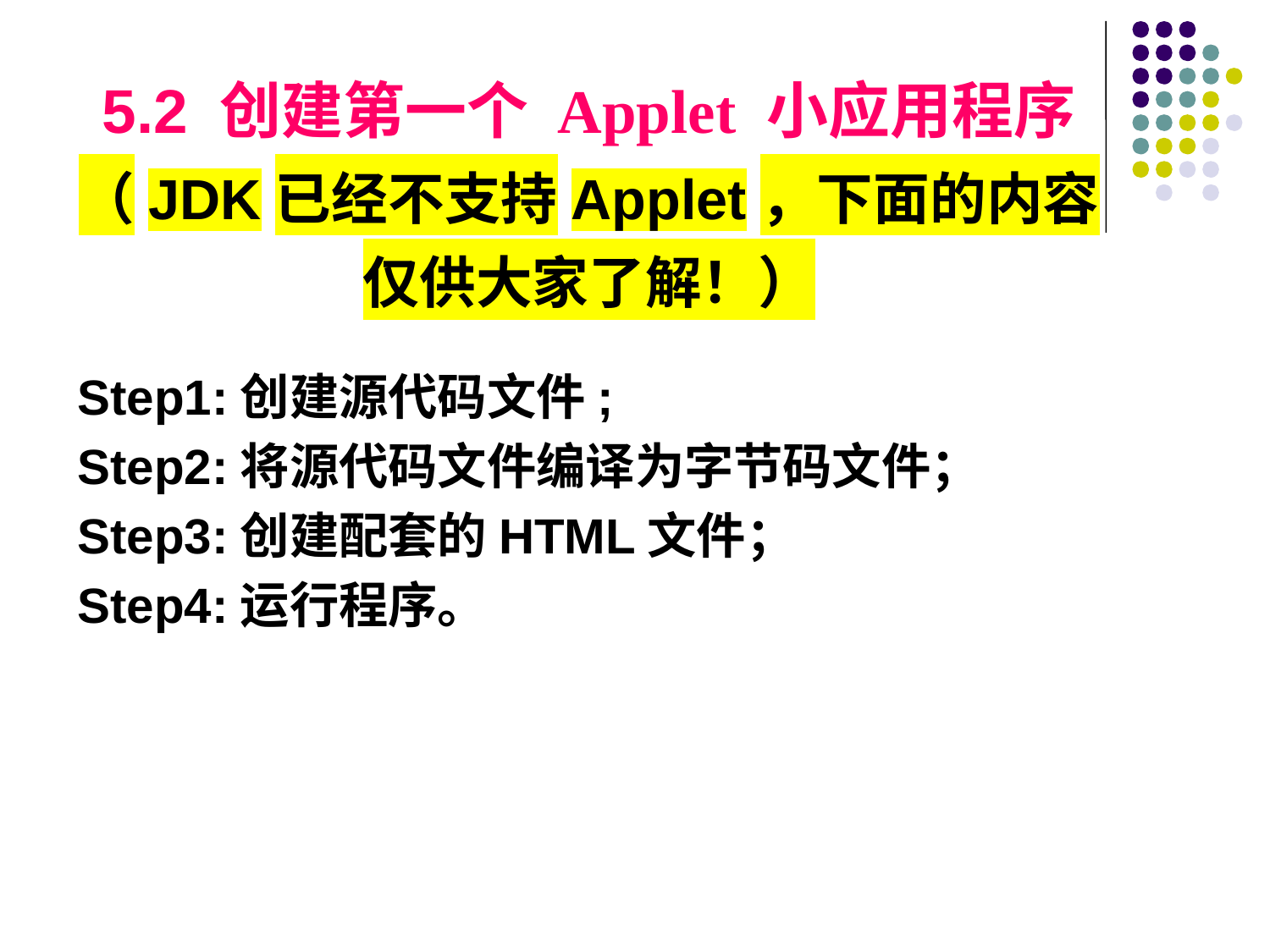

# 5.2 创建第一个 Applet 小应用程序 （JDK已经不支持Applet，下面的内容仅供大家了解！）
Step1:创建源代码文件;
Step2:将源代码文件编译为字节码文件；
Step3:创建配套的HTML文件；
Step4:运行程序。